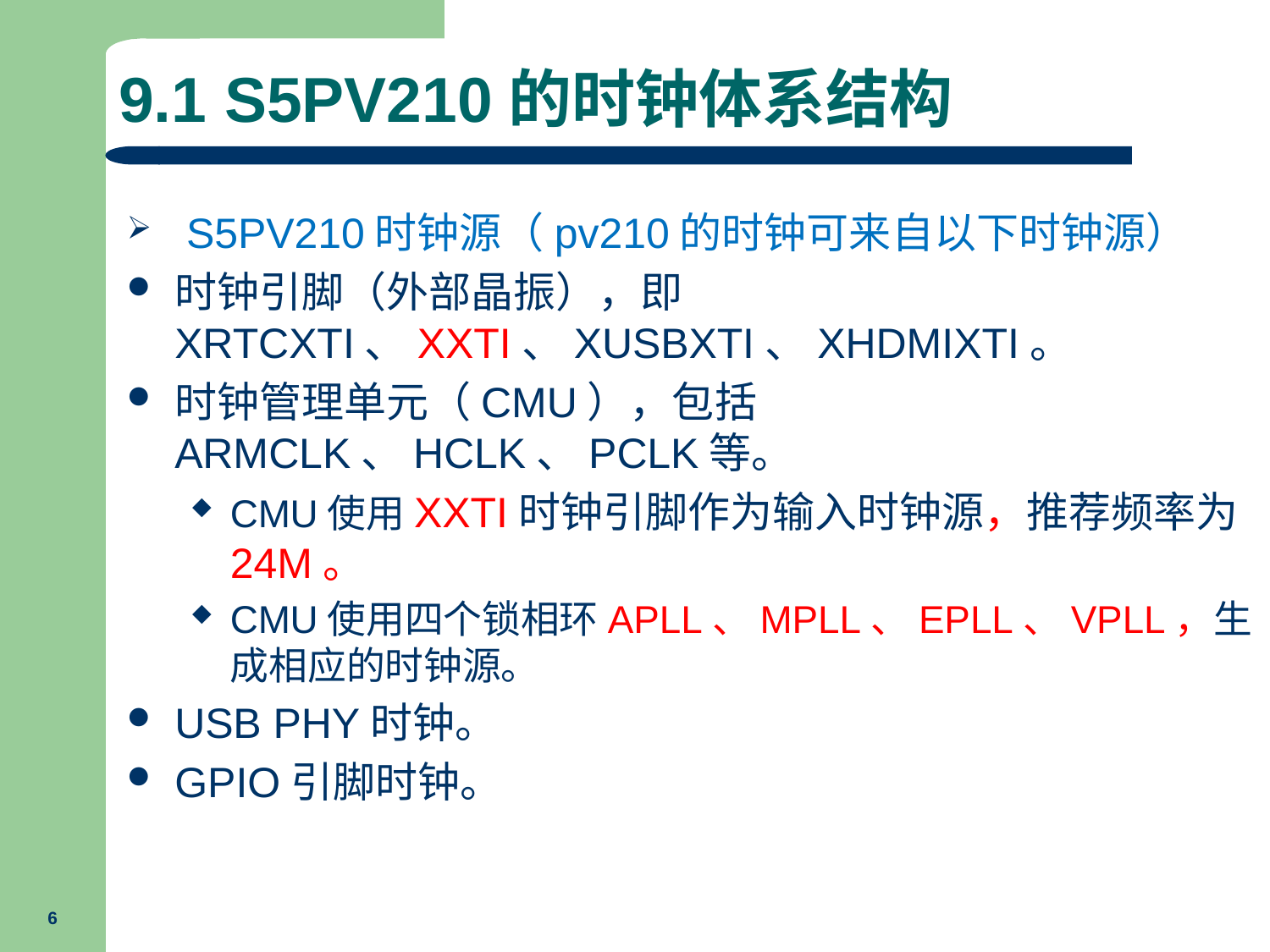

# 9.1 S5PV210的时钟体系结构
 S5PV210时钟源（pv210的时钟可来自以下时钟源）
时钟引脚（外部晶振），即XRTCXTI、XXTI、XUSBXTI、XHDMIXTI。
时钟管理单元（CMU），包括ARMCLK、HCLK、PCLK等。
CMU使用XXTI时钟引脚作为输入时钟源，推荐频率为24M。
CMU使用四个锁相环APLL、MPLL、EPLL、VPLL，生成相应的时钟源。
USB PHY时钟。
GPIO引脚时钟。
6